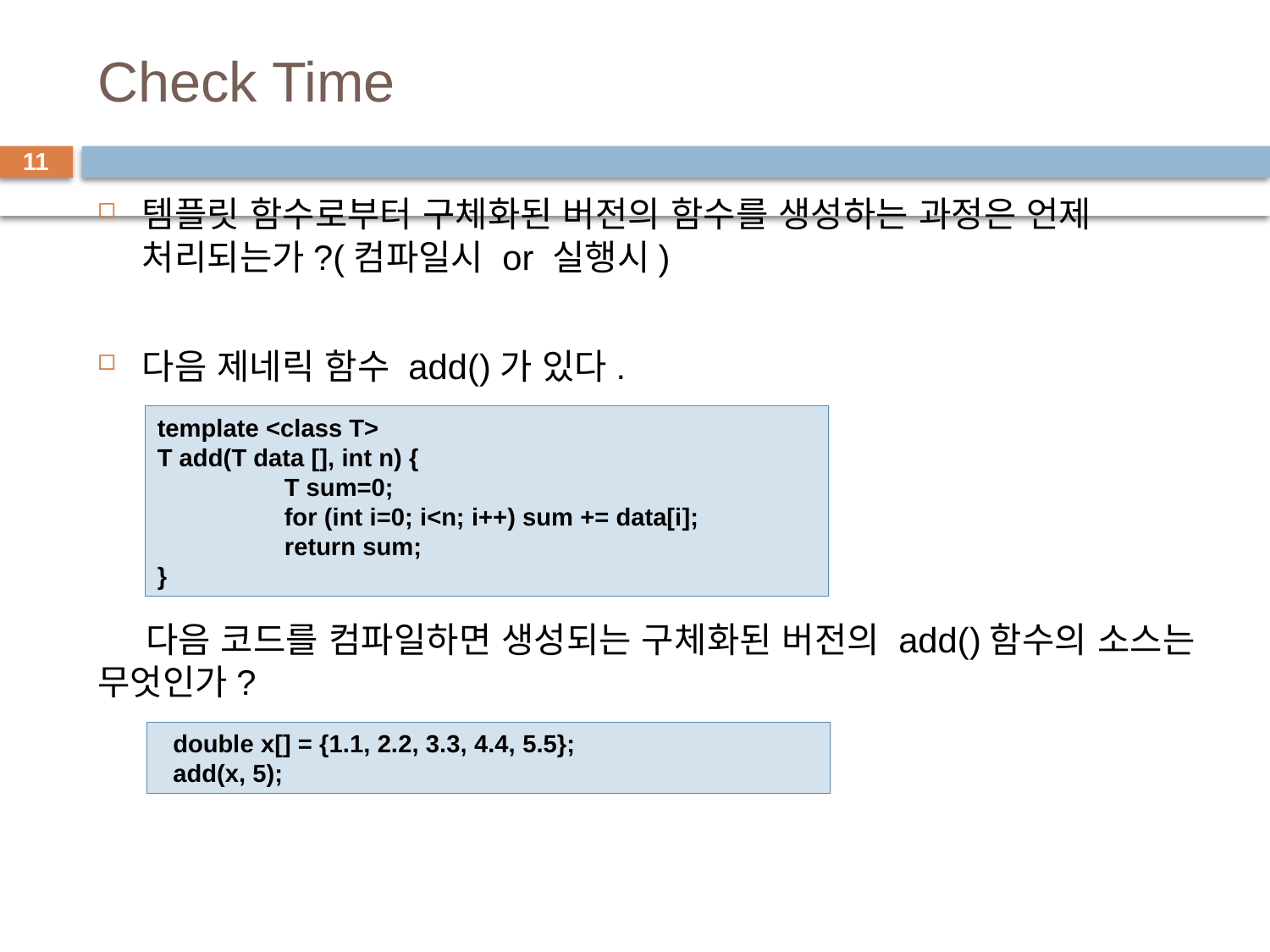

# Check Time
11
템플릿 함수로부터 구체화된 버전의 함수를 생성하는 과정은 언제 처리되는가?(컴파일시 or 실행시)

다음 제네릭 함수 add()가 있다.

    다음 코드를 컴파일하면 생성되는 구체화된 버전의 add()함수의 소스는 무엇인가?
template <class T>
T add(T data [], int n) {
	T sum=0;
	for (int i=0; i<n; i++) sum += data[i];
	return sum;
}
  double x[] = {1.1, 2.2, 3.3, 4.4, 5.5};
  add(x, 5);